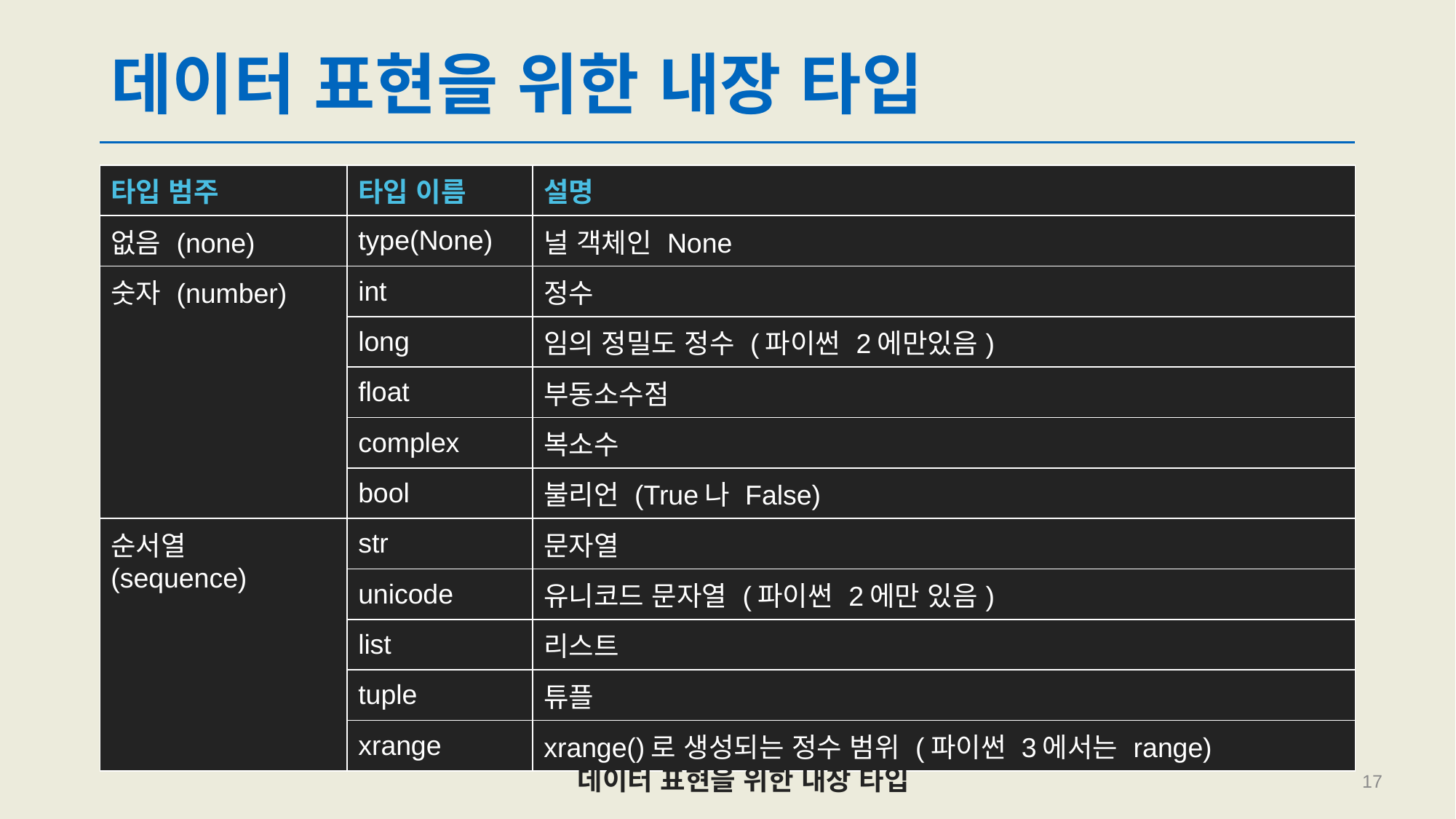

# 데이터 표현을 위한 내장 타입
| 타입 범주 | 타입 이름 | 설명 |
| --- | --- | --- |
| 없음 (none) | type(None) | 널 객체인 None |
| 숫자 (number) | int | 정수 |
|  | long | 임의 정밀도 정수 (파이썬 2에만있음) |
|  | float | 부동소수점 |
|  | complex | 복소수 |
|  | bool | 불리언 (True나 False) |
| 순서열 (sequence) | str | 문자열 |
|  | unicode | 유니코드 문자열 (파이썬 2에만 있음) |
|  | list | 리스트 |
|  | tuple | 튜플 |
|  | xrange | xrange()로 생성되는 정수 범위 (파이썬 3에서는 range) |
데이터 표현을 위한 내장 타입
17